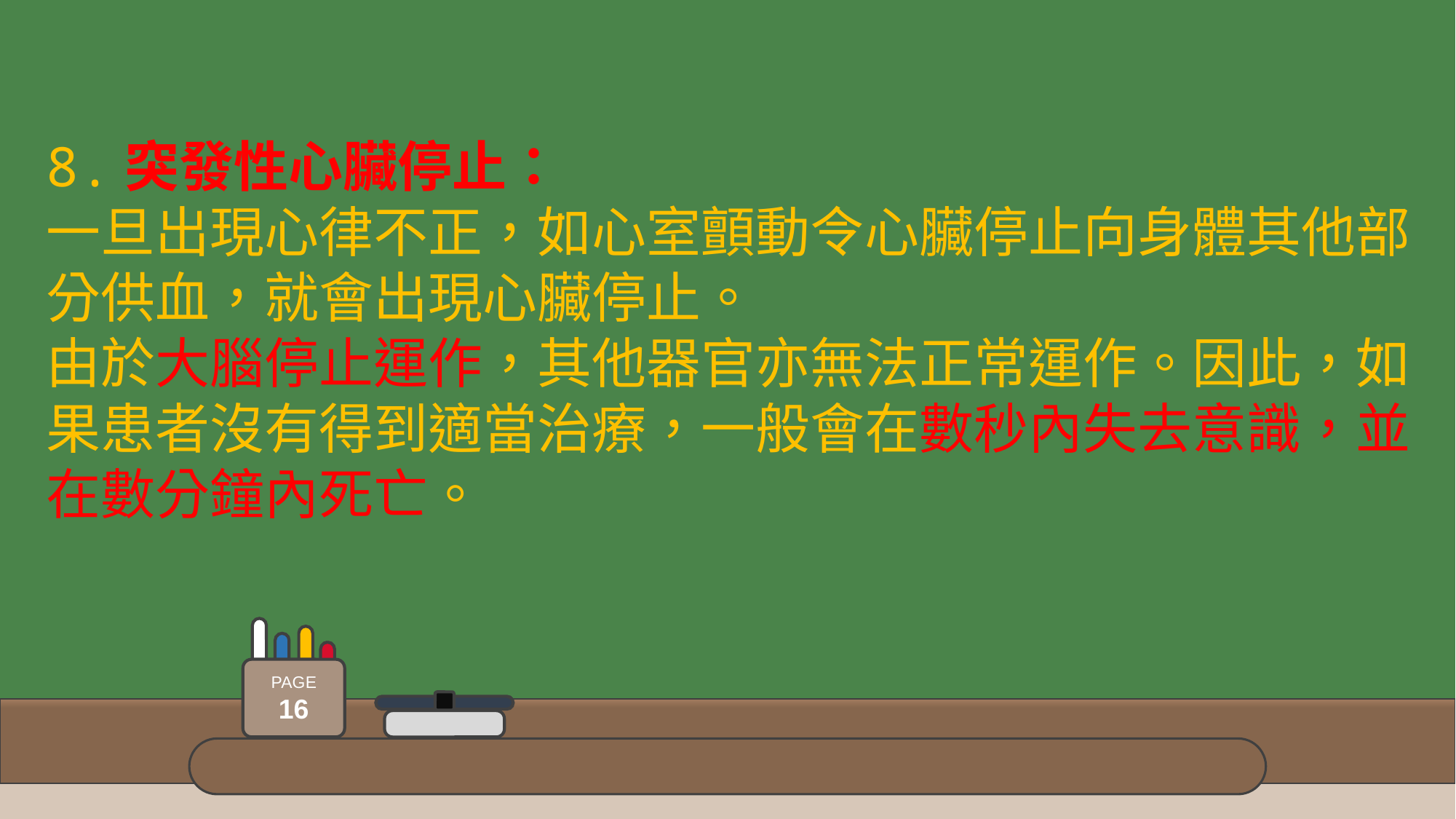

8.突發性心臟停止：
一旦出現心律不正，如心室顫動令心臟停止向身體其他部分供血，就會出現心臟停止。
由於大腦停止運作，其他器官亦無法正常運作。因此，如果患者沒有得到適當治療，一般會在數秒內失去意識，並在數分鐘內死亡。

PAGE
16